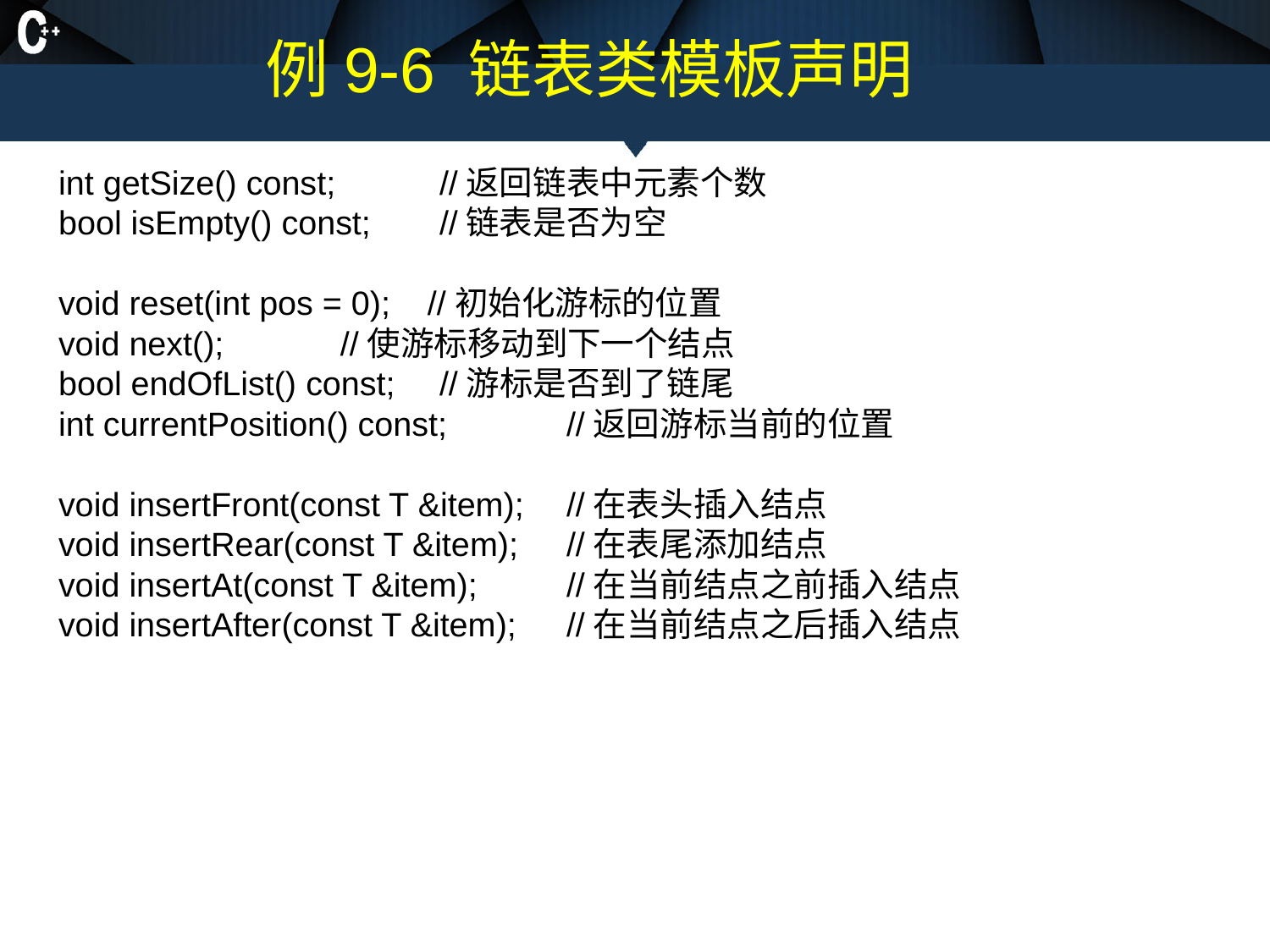

# 例9-6 链表类模板声明
	int getSize() const;	//返回链表中元素个数
	bool isEmpty() const;	//链表是否为空

	void reset(int pos = 0);    //初始化游标的位置
	void next();	   //使游标移动到下一个结点
	bool endOfList() const;	//游标是否到了链尾
	int currentPosition() const;	//返回游标当前的位置

	void insertFront(const T &item);	//在表头插入结点
	void insertRear(const T &item);	//在表尾添加结点
	void insertAt(const T &item);	//在当前结点之前插入结点
	void insertAfter(const T &item);	//在当前结点之后插入结点